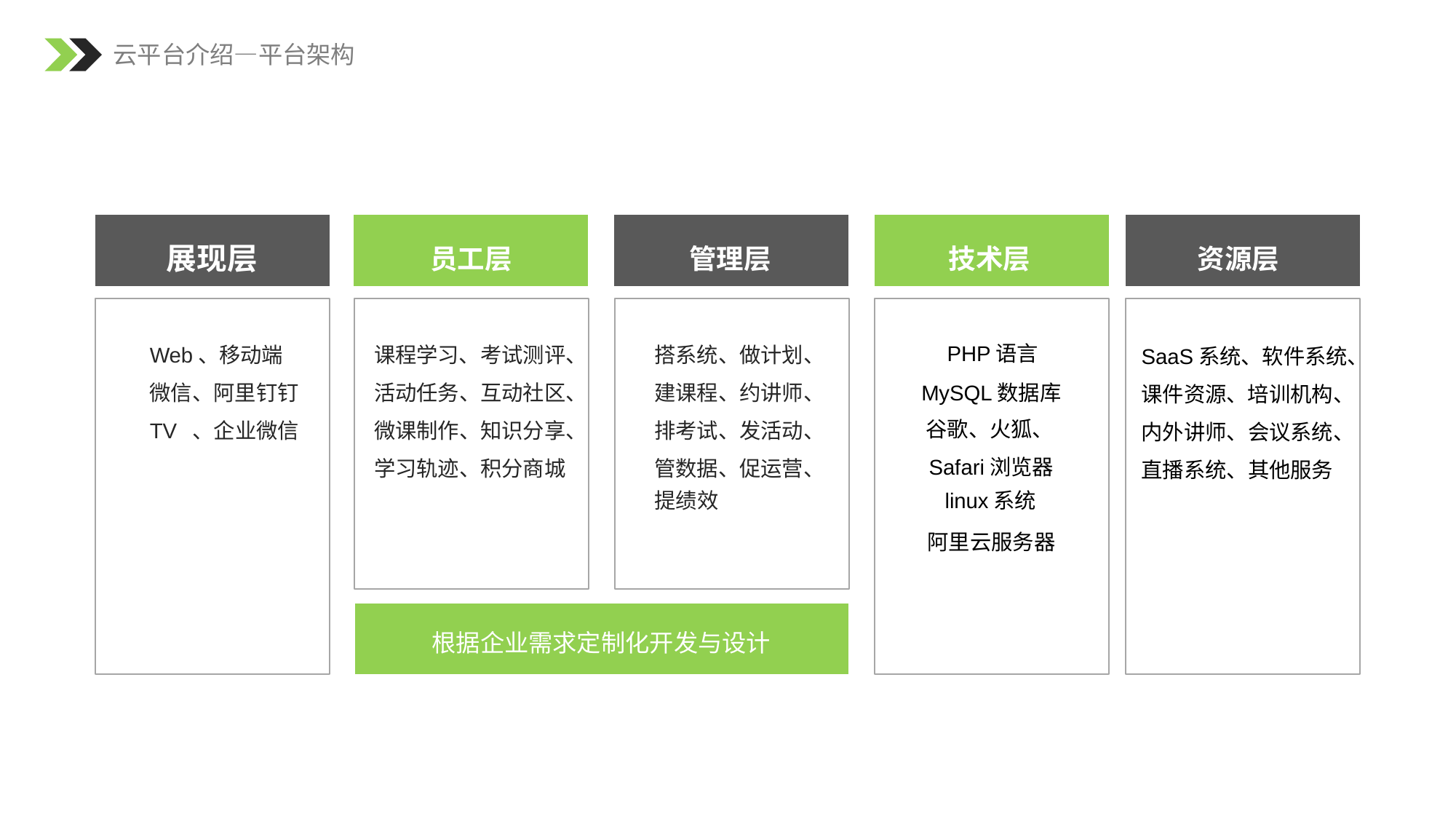

云平台介绍—平台架构

	展现层

Web、移动端
微信、阿里钉钉
TV  、企业微信
	员工层

课程学习、考试测评、
活动任务、互动社区、
微课制作、知识分享、
学习轨迹、积分商城
	管理层

搭系统、做计划、
建课程、约讲师、
排考试、发活动、
管数据、促运营、
				技术层

			PHP语言
MySQL数据库
	谷歌、火狐、
		Safari浏览器
	资源层

SaaS系统、软件系统、
课件资源、培训机构、
内外讲师、会议系统、
直播系统、其他服务

提绩效
linux系统
	阿里云服务器

根据企业需求定制化开发与设计